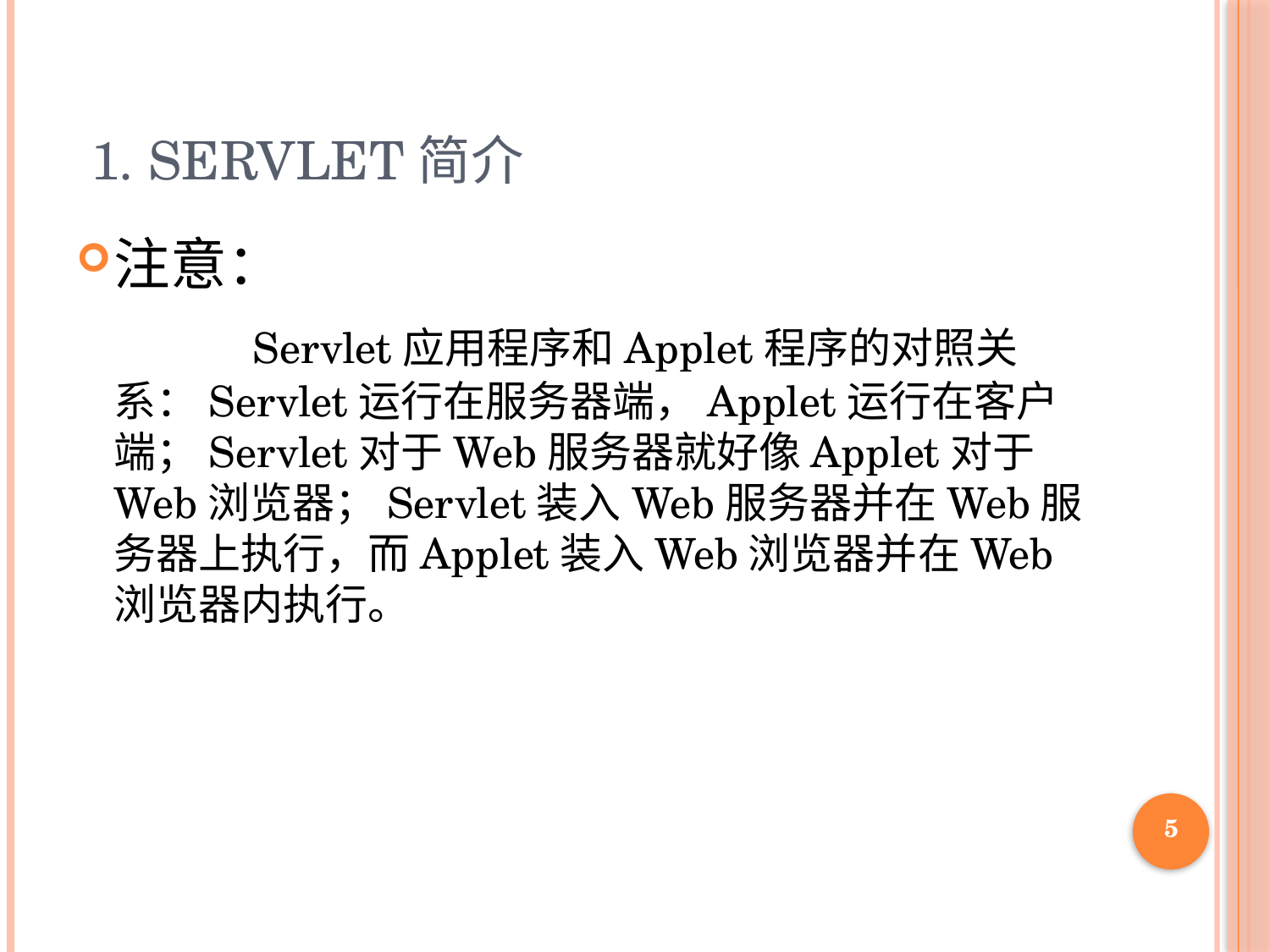

# 1. Servlet简介
注意：
		 Servlet应用程序和Applet程序的对照关系：Servlet运行在服务器端，Applet运行在客户端；Servlet对于Web服务器就好像Applet对于Web浏览器；Servlet装入Web服务器并在Web服务器上执行，而Applet装入Web浏览器并在Web浏览器内执行。
5